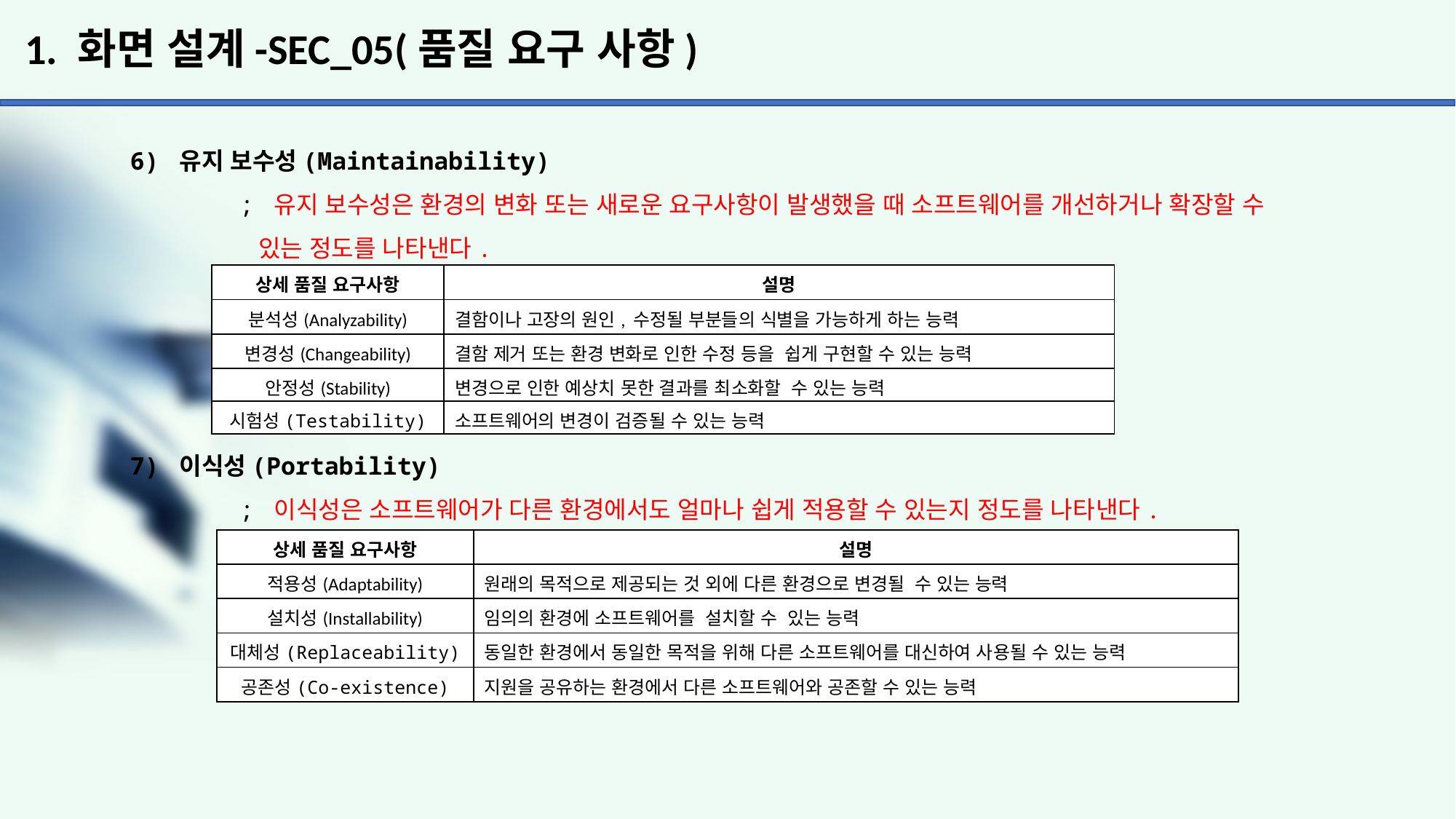

# 1. 화면 설계-SEC_05(품질 요구 사항)
6) 유지 보수성(Maintainability)
	; 유지 보수성은 환경의 변화 또는 새로운 요구사항이 발생했을 때 소프트웨어를 개선하거나 확장할 수
	  있는 정도를 나타낸다.

7) 이식성(Portability)
	; 이식성은 소프트웨어가 다른 환경에서도 얼마나 쉽게 적용할 수 있는지 정도를 나타낸다.

| 상세 품질 요구사항 | 설명 |
| --- | --- |
| 분석성(Analyzability) | 결함이나 고장의 원인, 수정될 부분들의 식별을 가능하게 하는 능력 |
| 변경성(Changeability) | 결함 제거 또는 환경 변화로 인한 수정 등을 쉽게 구현할 수 있는 능력 |
| 안정성(Stability) | 변경으로 인한 예상치 못한 결과를 최소화할 수 있는 능력 |
| 시험성(Testability) | 소프트웨어의 변경이 검증될 수 있는 능력 |
| 상세 품질 요구사항 | 설명 |
| --- | --- |
| 적용성(Adaptability) | 원래의 목적으로 제공되는 것 외에 다른 환경으로 변경될 수 있는 능력 |
| 설치성(Installability) | 임의의 환경에 소프트웨어를 설치할 수 있는 능력 |
| 대체성(Replaceability) | 동일한 환경에서 동일한 목적을 위해 다른 소프트웨어를 대신하여 사용될 수 있는 능력 |
| 공존성(Co-existence) | 지원을 공유하는 환경에서 다른 소프트웨어와 공존할 수 있는 능력 |